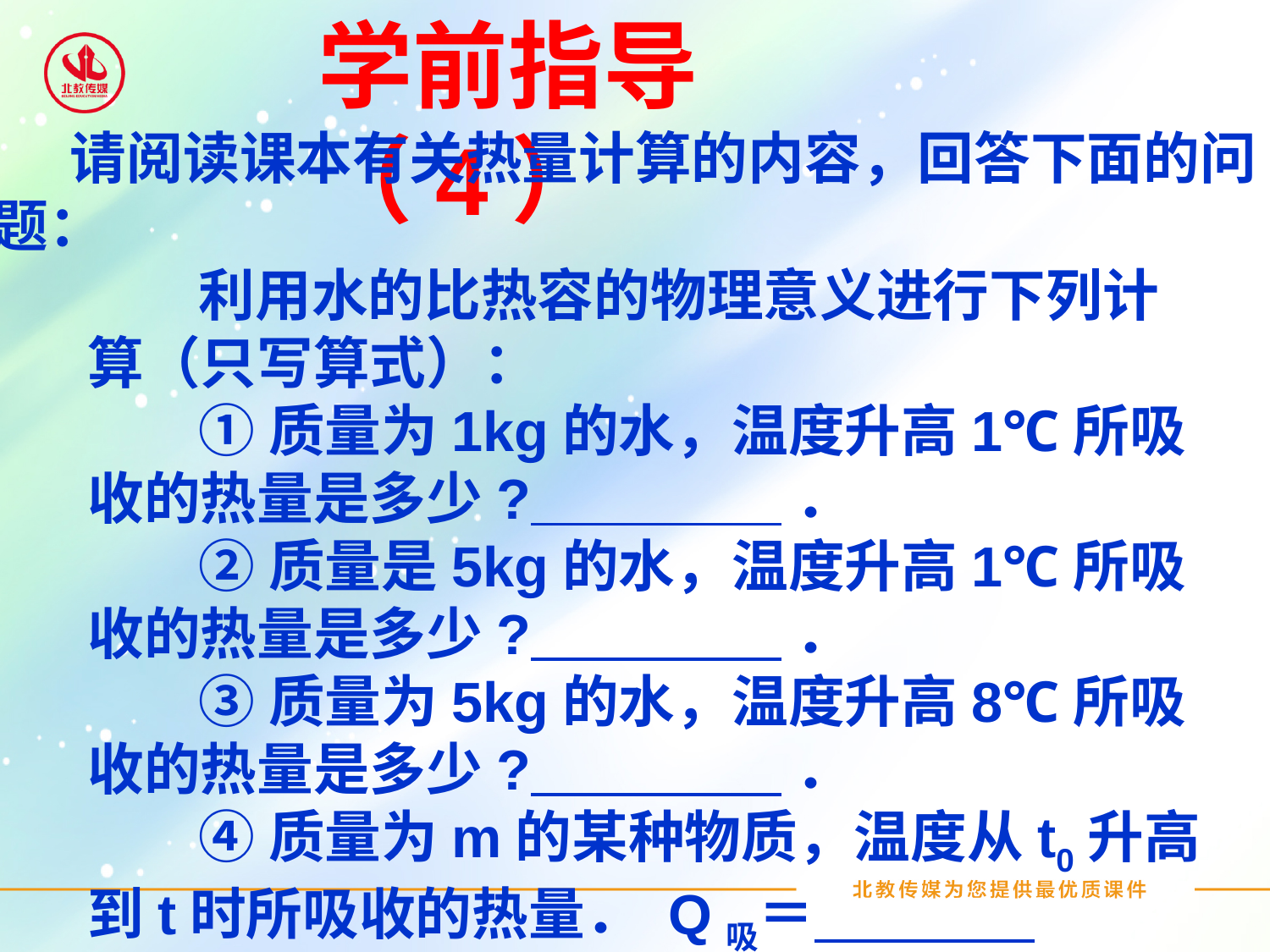

学前指导（4）
     请阅读课本有关热量计算的内容，回答下面的问题：
利用水的比热容的物理意义进行下列计算（只写算式）：
①质量为1kg的水，温度升高1℃所吸收的热量是多少?                ．
②质量是5kg的水，温度升高1℃所吸收的热量是多少?                ．
③质量为5kg的水，温度升高8℃所吸收的热量是多少?                ．
④质量为m的某种物质，温度从t0升高到t时所吸收的热量． Q吸＝